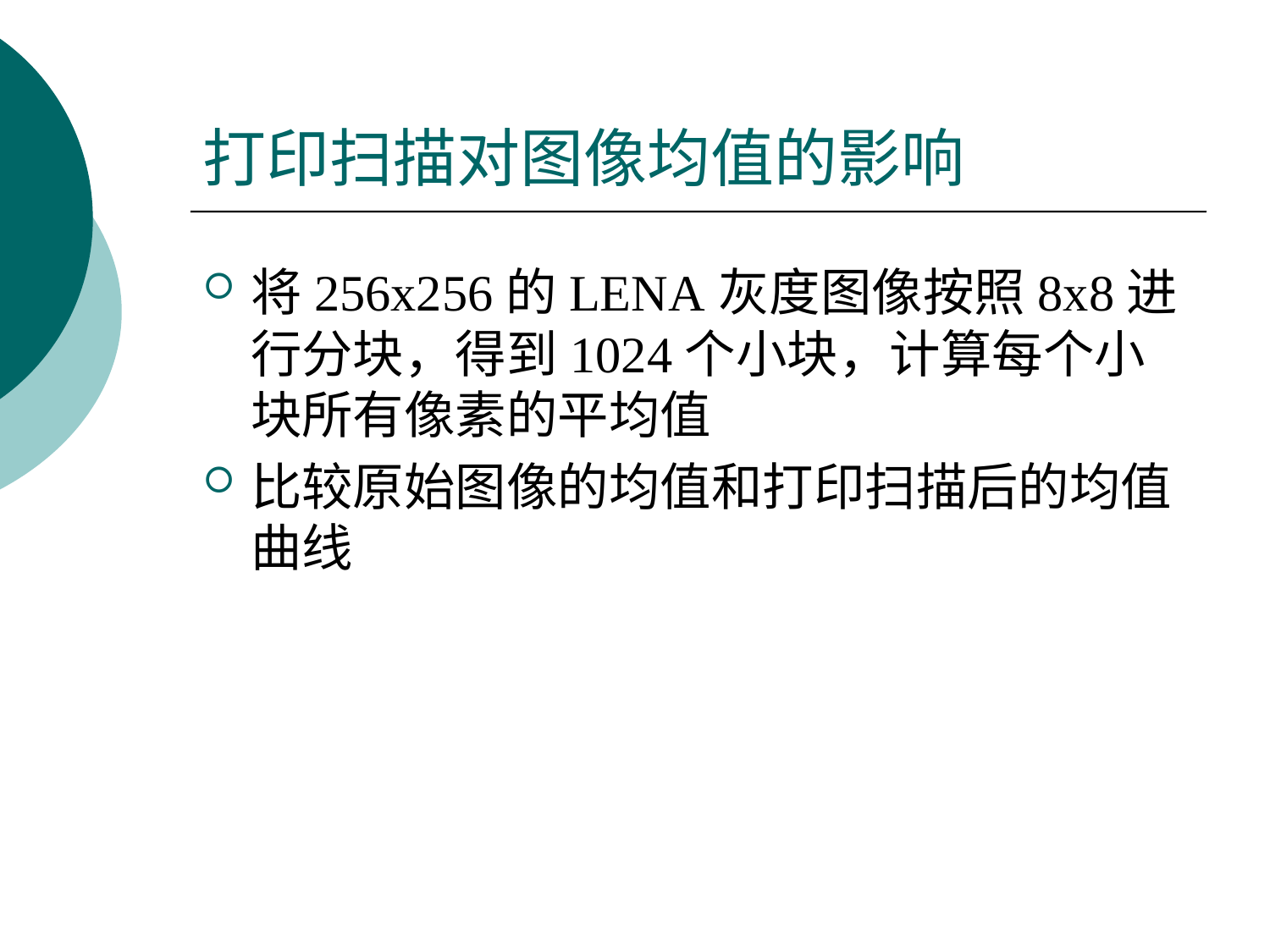

# 打印扫描对图像均值的影响
将256x256的LENA灰度图像按照8x8进行分块，得到1024个小块，计算每个小块所有像素的平均值
比较原始图像的均值和打印扫描后的均值曲线